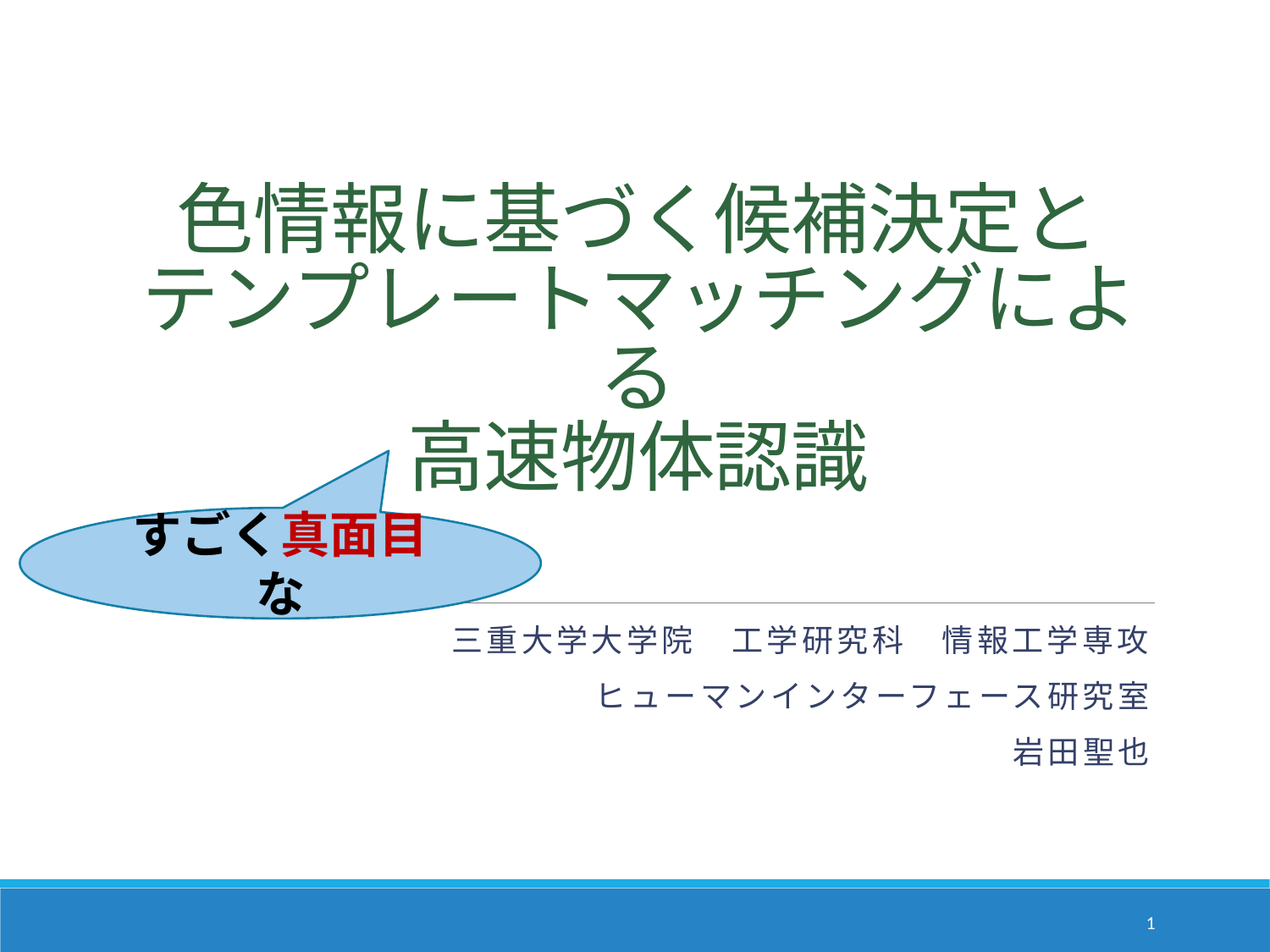

# 色情報に基づく候補決定と テンプレートマッチングによる 高速物体認識
すごく真面目な
三重大学大学院　工学研究科　情報工学専攻
ヒューマンインターフェース研究室
岩田聖也
1